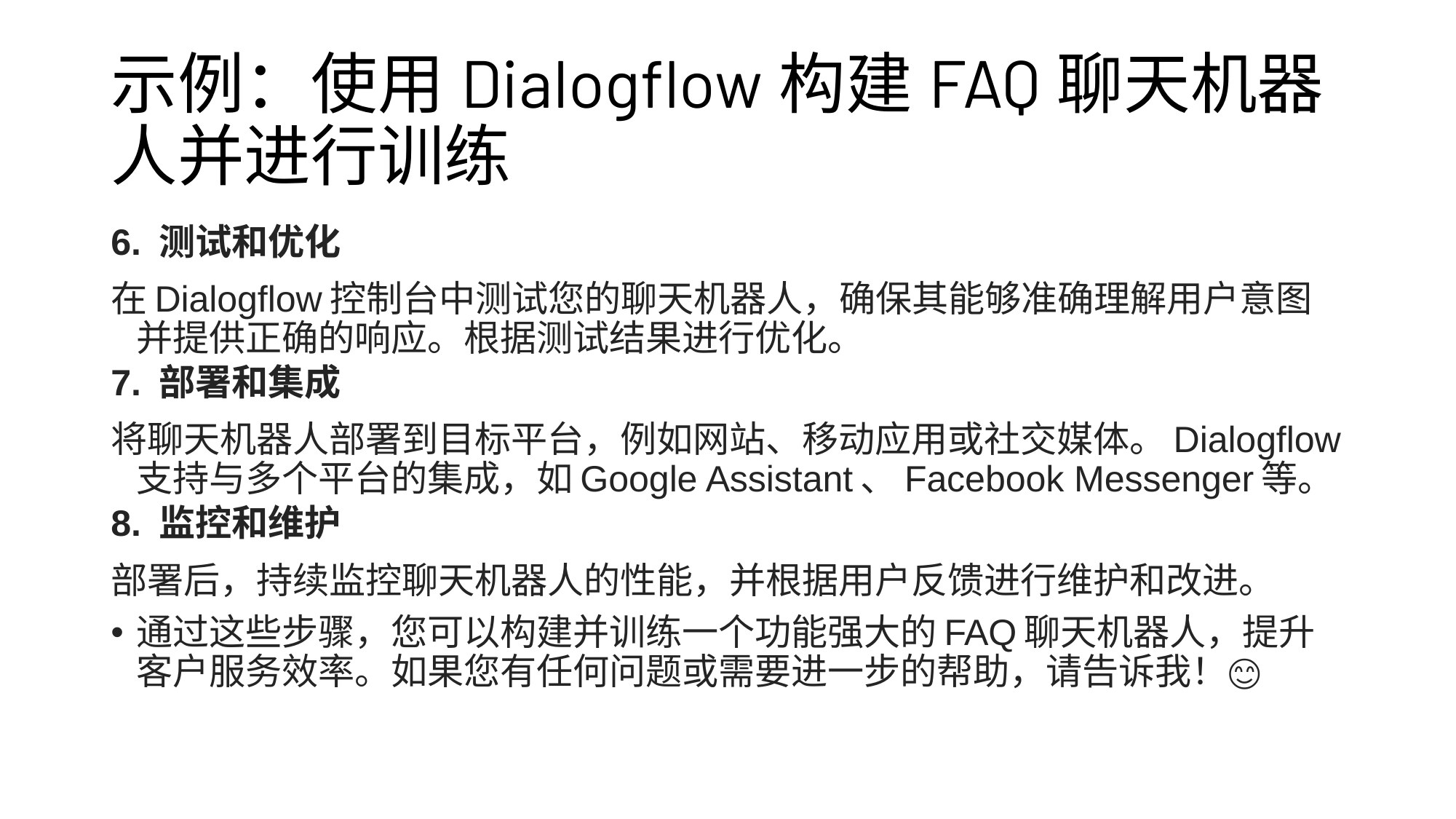

# 示例：使用Dialogflow构建FAQ聊天机器人并进行训练
6. 测试和优化
在Dialogflow控制台中测试您的聊天机器人，确保其能够准确理解用户意图并提供正确的响应。根据测试结果进行优化。
7. 部署和集成
将聊天机器人部署到目标平台，例如网站、移动应用或社交媒体。Dialogflow支持与多个平台的集成，如Google Assistant、Facebook Messenger等。
8. 监控和维护
部署后，持续监控聊天机器人的性能，并根据用户反馈进行维护和改进。
通过这些步骤，您可以构建并训练一个功能强大的FAQ聊天机器人，提升客户服务效率。如果您有任何问题或需要进一步的帮助，请告诉我！😊